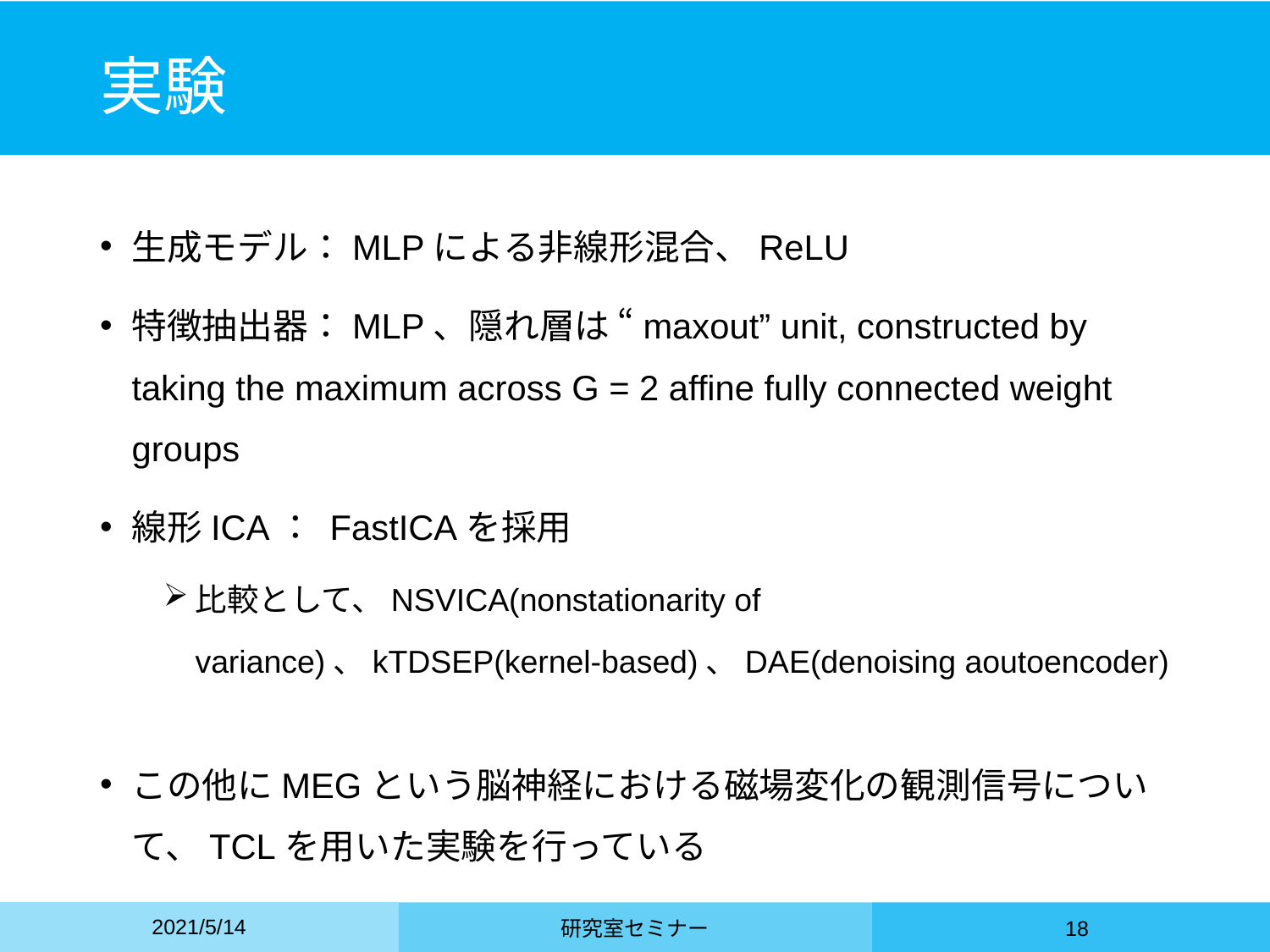

# 実験
生成モデル：MLPによる非線形混合、ReLU
特徴抽出器：MLP、隠れ層は “maxout” unit, constructed by taking the maximum across G = 2 affine fully connected weight groups
線形ICA： FastICAを採用
比較として、NSVICA(nonstationarity of variance)、kTDSEP(kernel-based)、DAE(denoising aoutoencoder)

この他にMEGという脳神経における磁場変化の観測信号について、TCLを用いた実験を行っている
2021/5/14
研究室セミナー
18